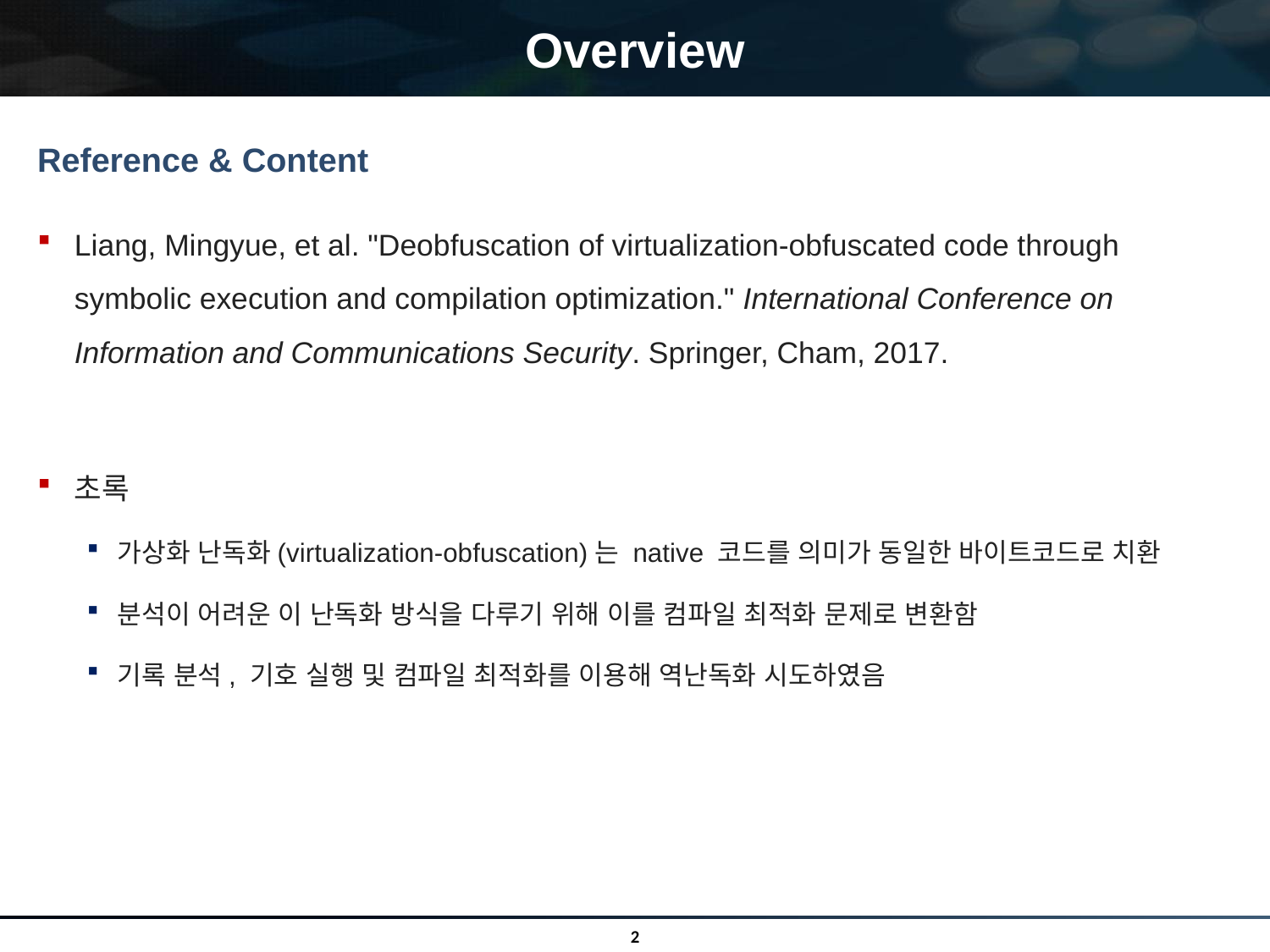

# Overview
Reference & Content
Liang, Mingyue, et al. "Deobfuscation of virtualization-obfuscated code through symbolic execution and compilation optimization." International Conference on Information and Communications Security. Springer, Cham, 2017.

초록
가상화 난독화(virtualization-obfuscation)는 native 코드를 의미가 동일한 바이트코드로 치환
분석이 어려운 이 난독화 방식을 다루기 위해 이를 컴파일 최적화 문제로 변환함
기록 분석, 기호 실행 및 컴파일 최적화를 이용해 역난독화 시도하였음